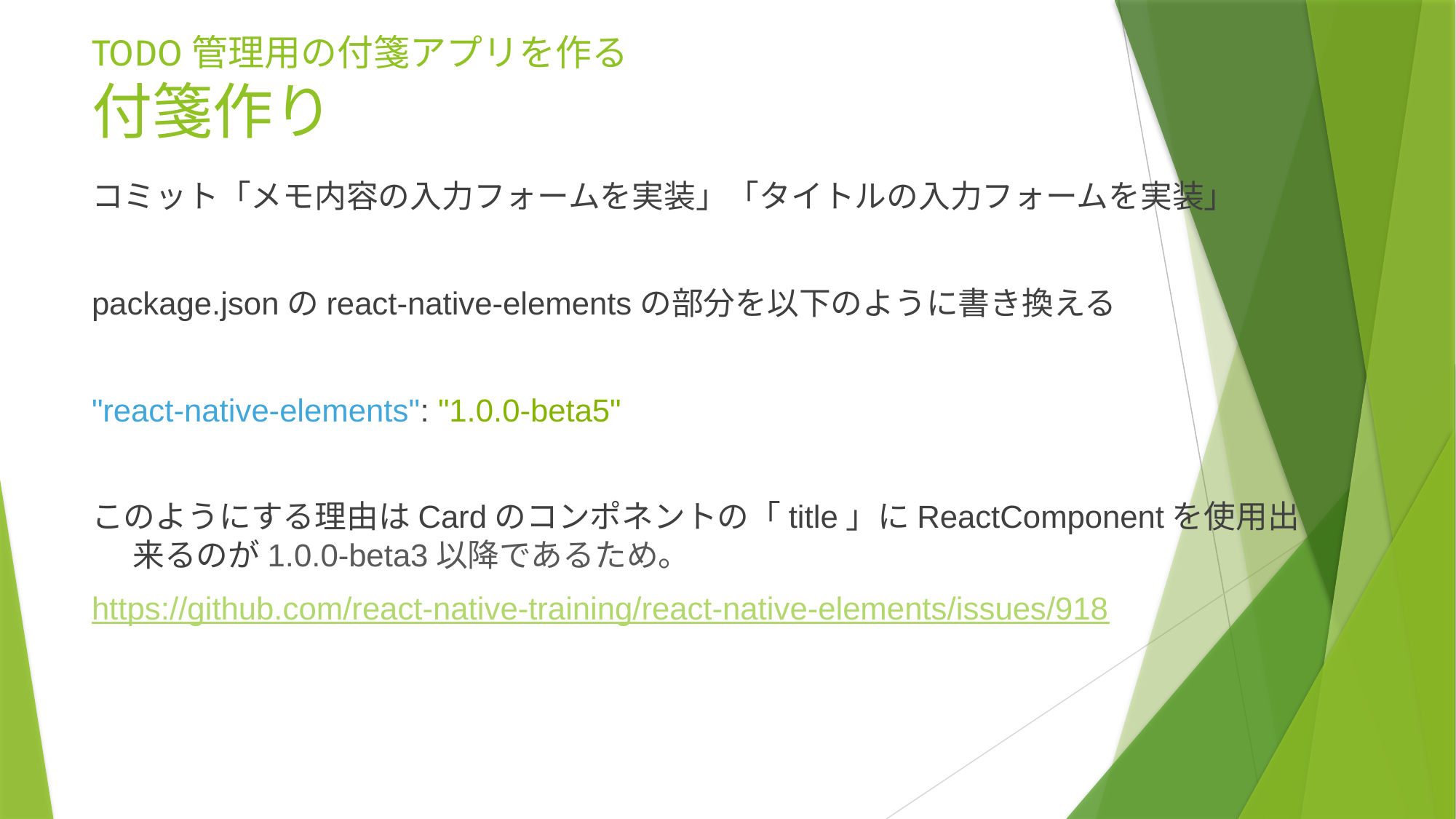

# TODO管理用の付箋アプリを作る 付箋作り
コミット「メモ内容の入力フォームを実装」「タイトルの入力フォームを実装」

package.jsonのreact-native-elementsの部分を以下のように書き換える

"react-native-elements": "1.0.0-beta5"

このようにする理由はCardのコンポネントの「title」にReactComponentを使用出来るのが1.0.0-beta3以降であるため。
https://github.com/react-native-training/react-native-elements/issues/918